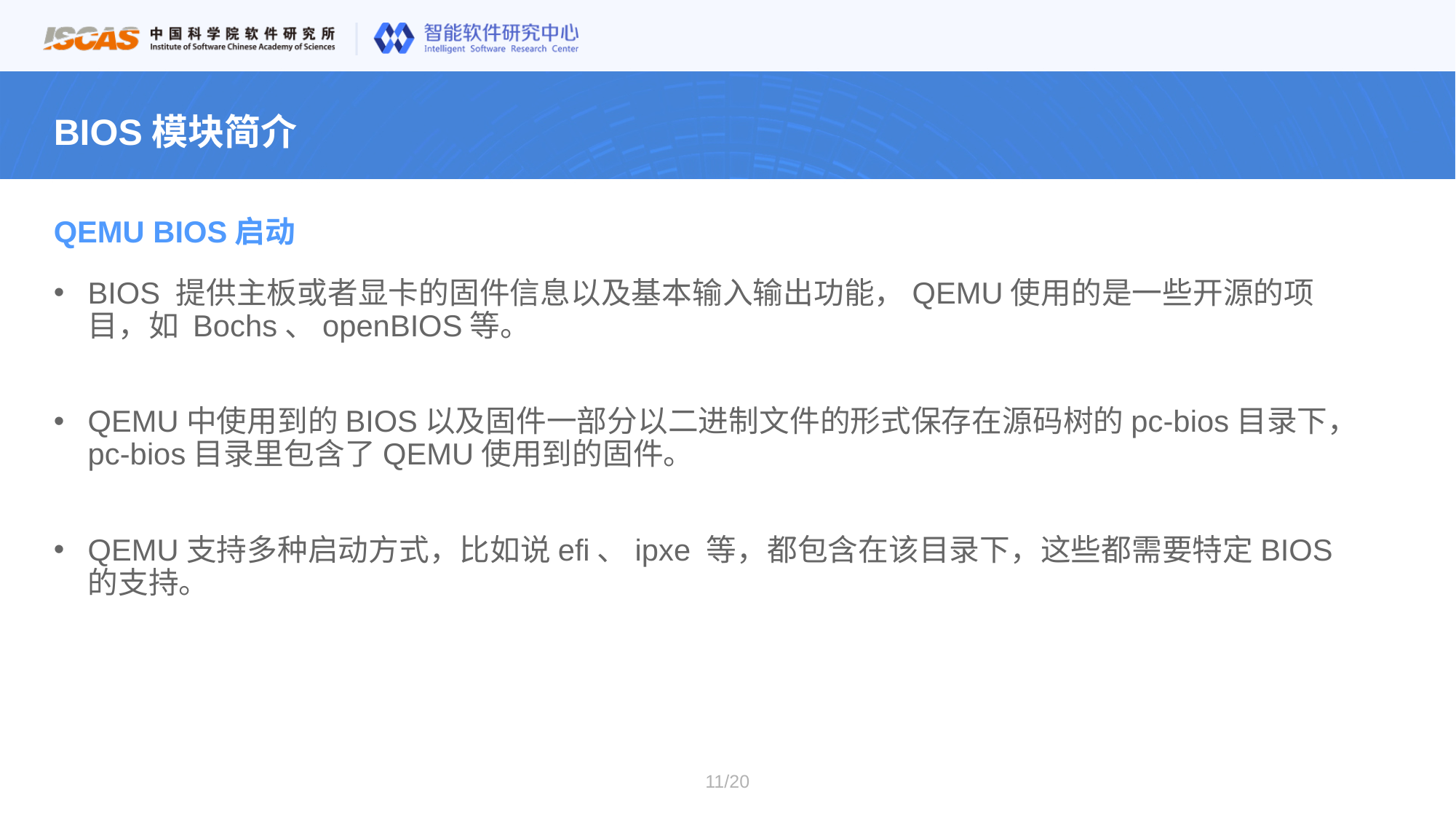

BIOS模块简介

QEMU BIOS启动
BIOS 提供主板或者显卡的固件信息以及基本输入输出功能，QEMU使用的是一些开源的项目，如 Bochs、openBIOS等。

QEMU中使用到的BIOS以及固件一部分以二进制文件的形式保存在源码树的pc-bios目录下，pc-bios目录里包含了QEMU使用到的固件。

QEMU支持多种启动方式，比如说efi、ipxe 等，都包含在该目录下，这些都需要特定BIOS的支持。

11/20